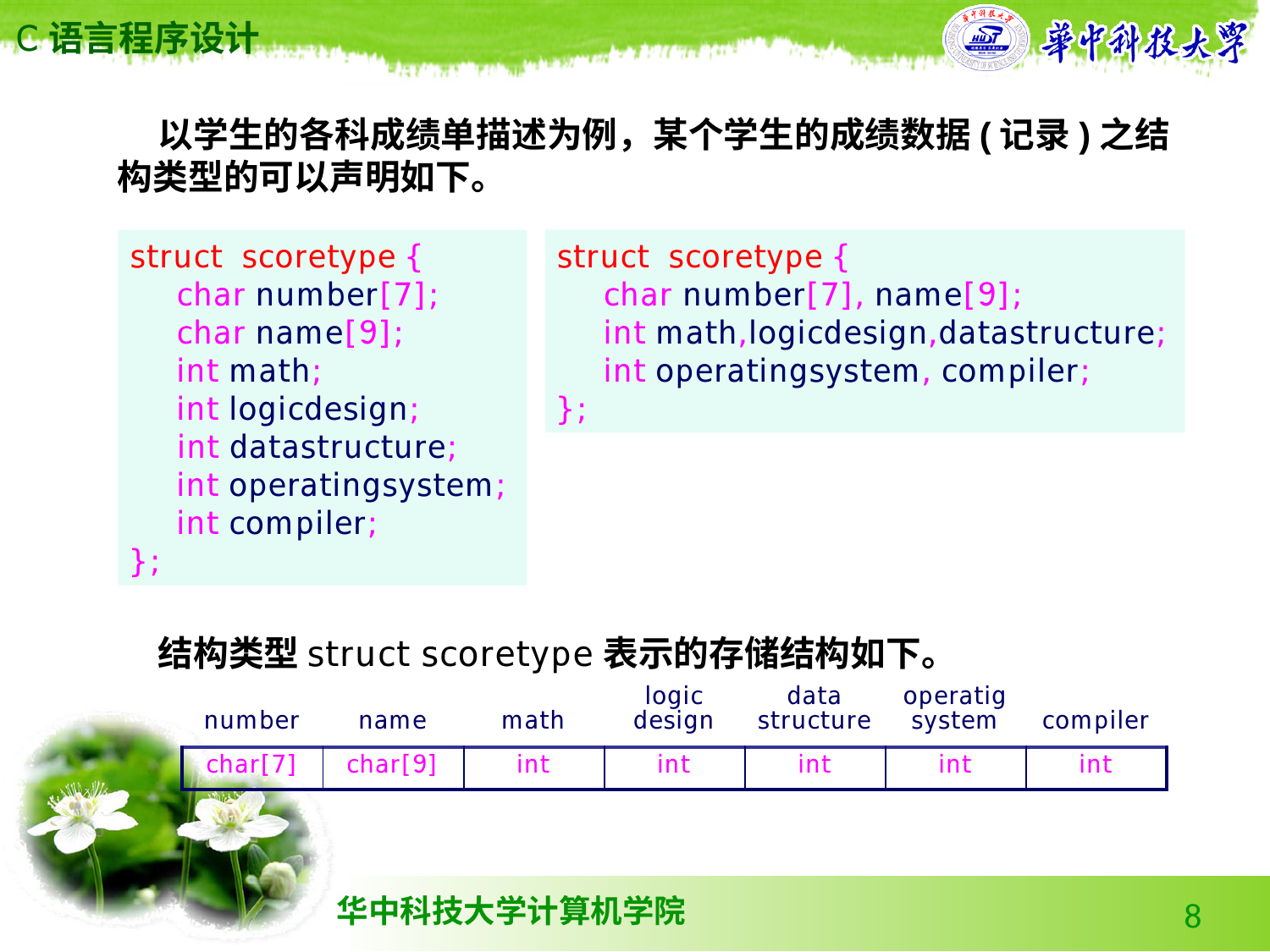

以学生的各科成绩单描述为例，某个学生的成绩数据(记录)之结构类型的可以声明如下。
struct  scoretype {
     char number[7], name[9];
     int math,logicdesign,datastructure;
     int operatingsystem, compiler;
};
struct  scoretype {
     char number[7];
     char name[9];
     int math;
     int logicdesign;
     int datastructure;
     int operatingsystem;
     int compiler;
};
    结构类型struct scoretype表示的存储结构如下。
| number | name | math | logic design | data structure | operatig system | compiler |
| --- | --- | --- | --- | --- | --- | --- |
| char[7] | char[9] | int | int | int | int | int |
| --- | --- | --- | --- | --- | --- | --- |
8